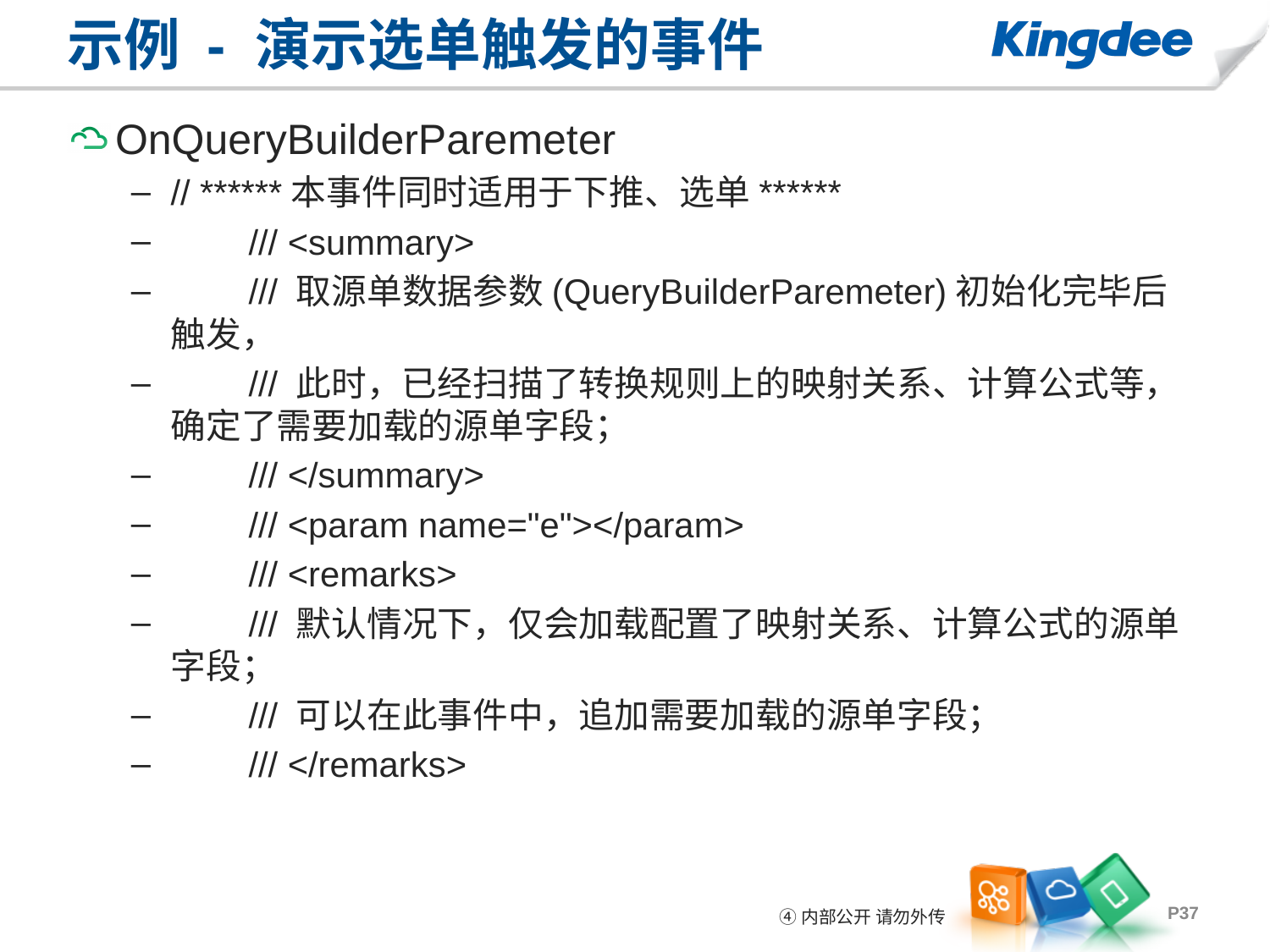

# 示例 - 演示选单触发的事件
OnQueryBuilderParemeter
// ******本事件同时适用于下推、选单******
        /// <summary>
        /// 取源单数据参数(QueryBuilderParemeter)初始化完毕后触发，
        /// 此时，已经扫描了转换规则上的映射关系、计算公式等，确定了需要加载的源单字段；
        /// </summary>
        /// <param name="e"></param>
        /// <remarks>
        /// 默认情况下，仅会加载配置了映射关系、计算公式的源单字段；
        /// 可以在此事件中，追加需要加载的源单字段；
        /// </remarks>